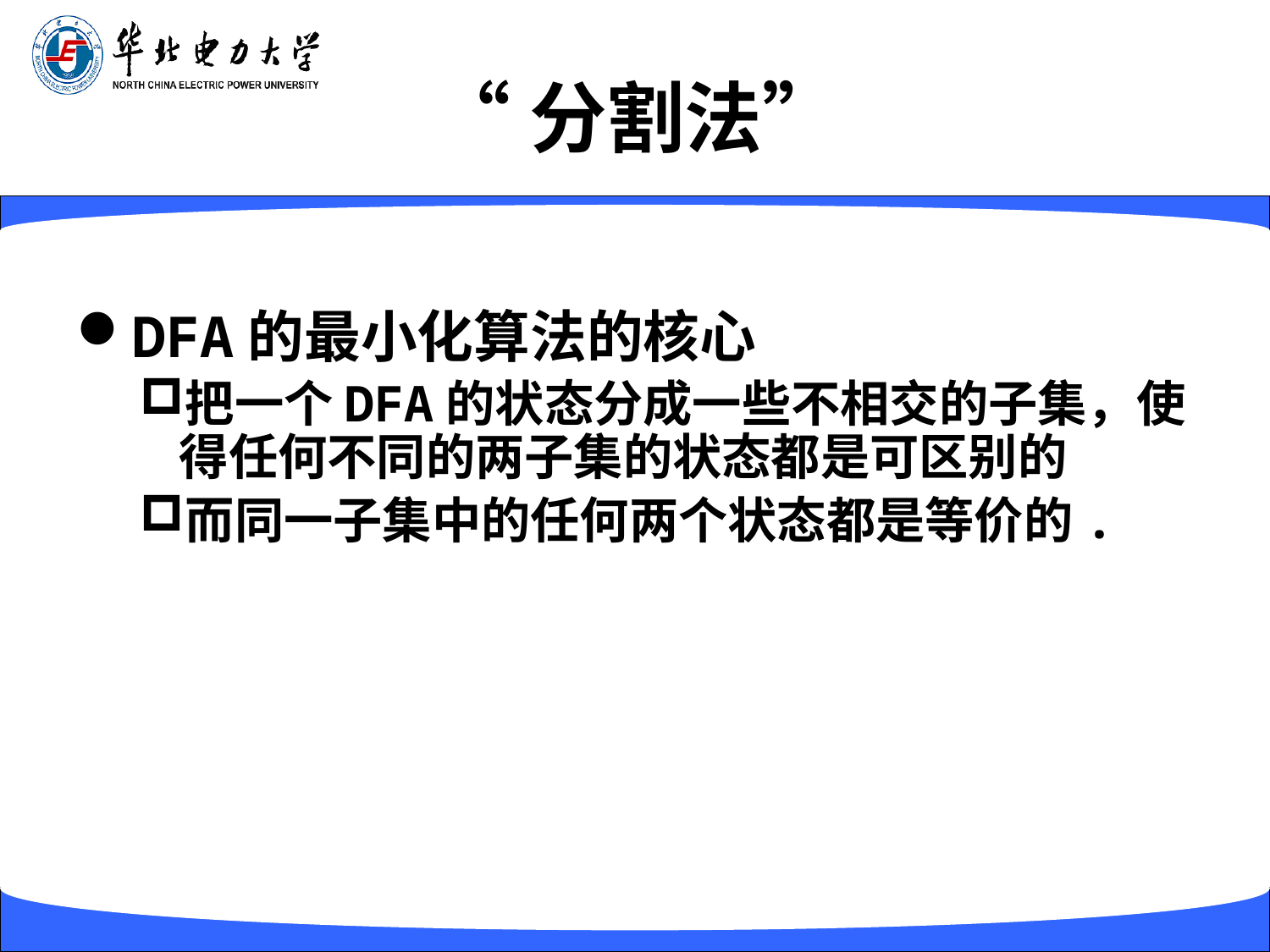

# “分割法”
DFA的最小化算法的核心
把一个DFA的状态分成一些不相交的子集，使得任何不同的两子集的状态都是可区别的
而同一子集中的任何两个状态都是等价的.